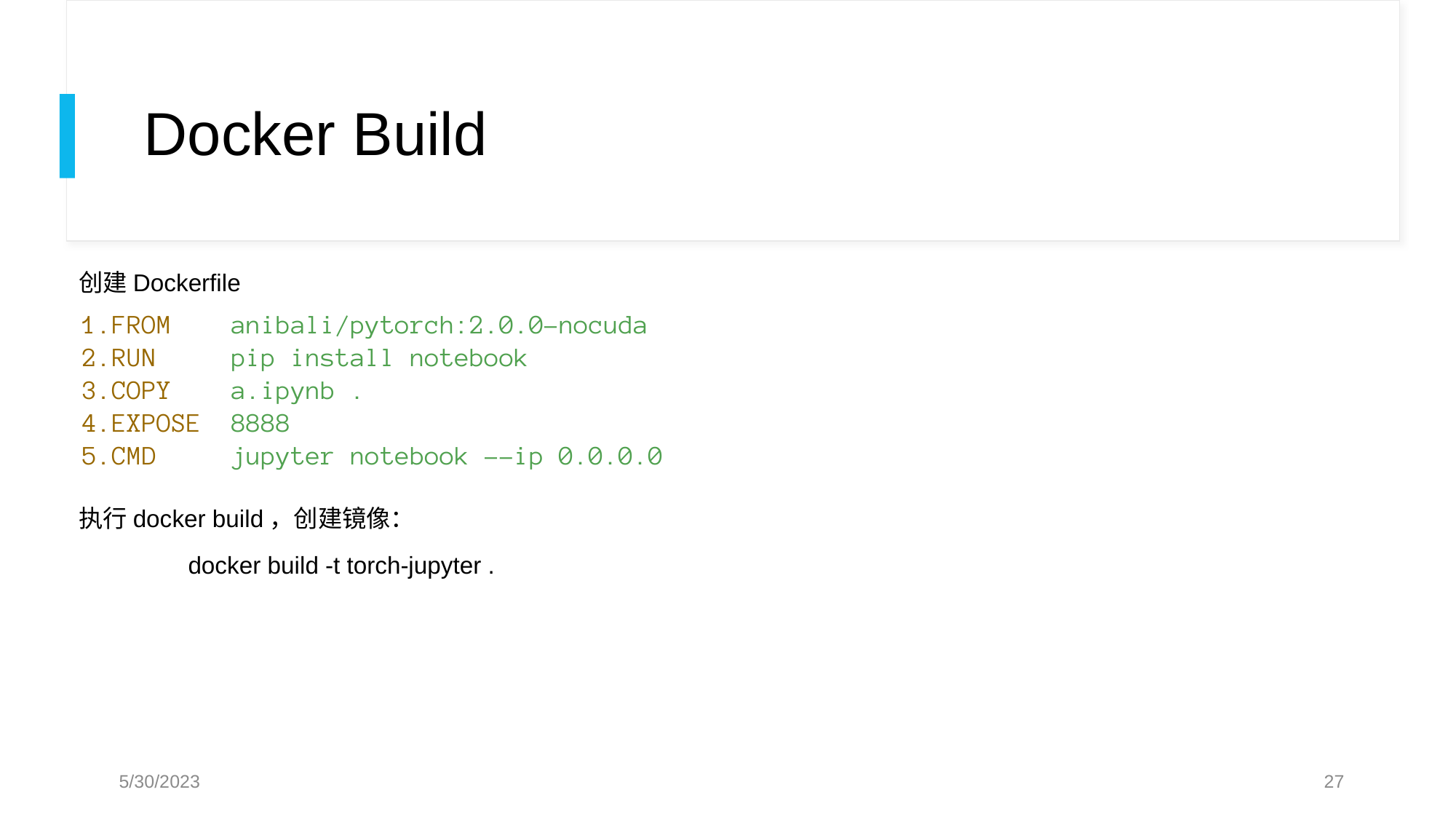

# Docker Build
创建Dockerfile

执行docker build，创建镜像：
	docker build -t torch-jupyter .

FROM    anibali/pytorch:2.0.0-nocuda
RUN     pip install notebook
COPY    a.ipynb .
EXPOSE  8888
CMD     jupyter notebook --ip 0.0.0.0
5/30/2023
27